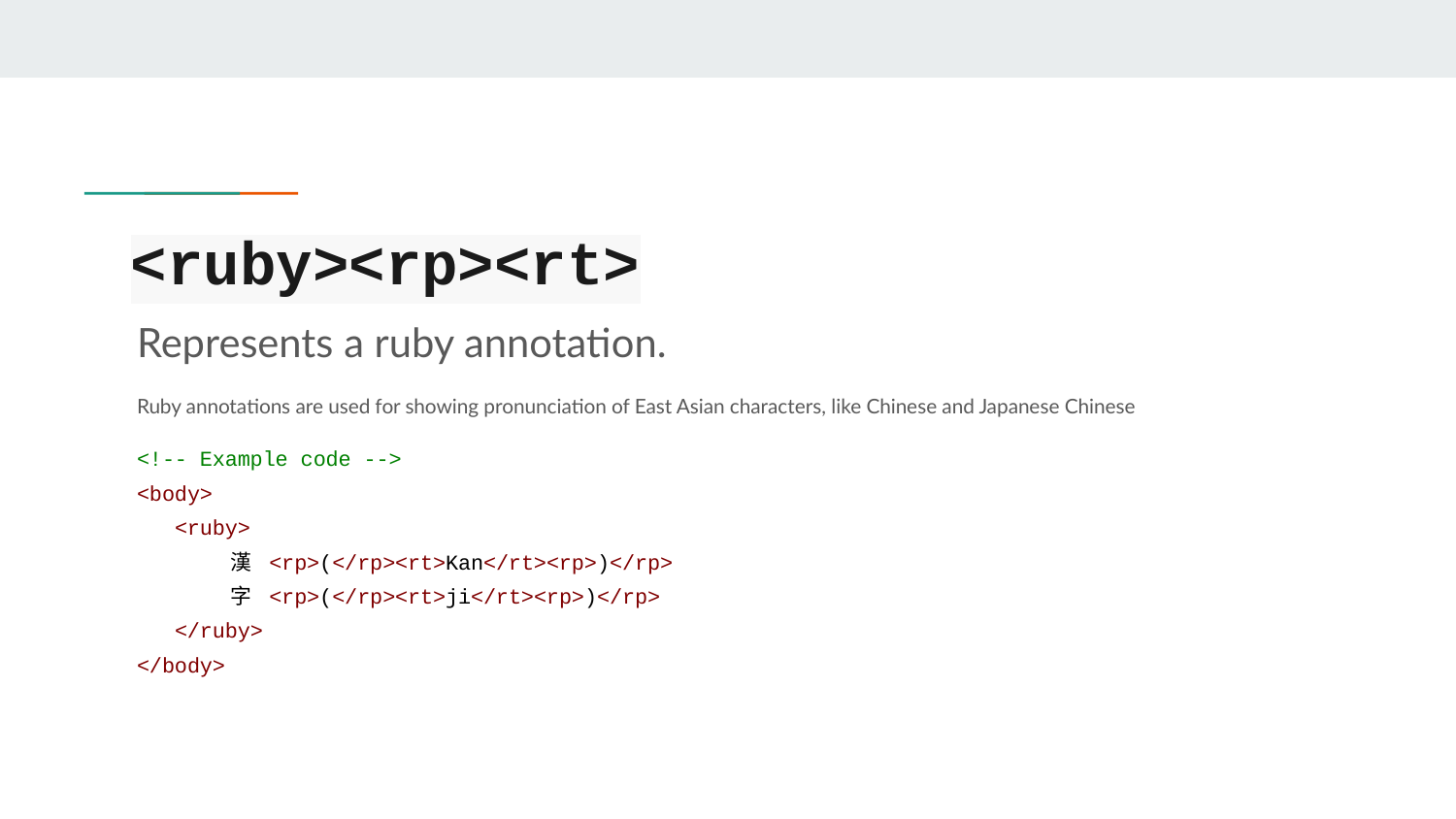

# <ruby><rp><rt>
Represents a ruby annotation.
Ruby annotations are used for showing pronunciation of East Asian characters, like Chinese and Japanese Chinese
<!-- Example code -->
<body>
   <ruby>
       漢 <rp>(</rp><rt>Kan</rt><rp>)</rp>
       字 <rp>(</rp><rt>ji</rt><rp>)</rp>
   </ruby>
</body>